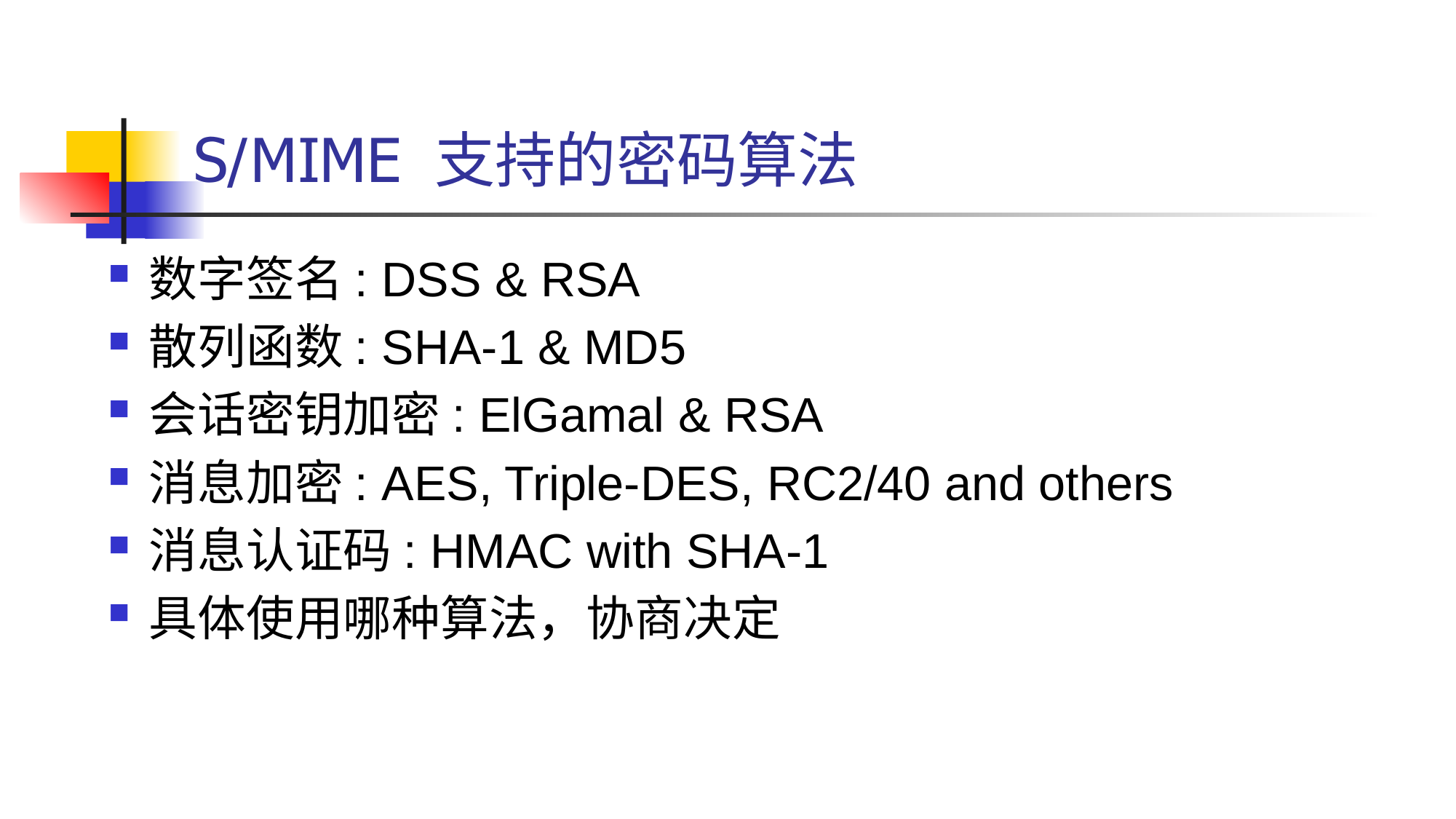

# S/MIME 支持的密码算法
数字签名: DSS & RSA
散列函数: SHA-1 & MD5
会话密钥加密: ElGamal & RSA
消息加密: AES, Triple-DES, RC2/40 and others
消息认证码: HMAC with SHA-1
具体使用哪种算法，协商决定